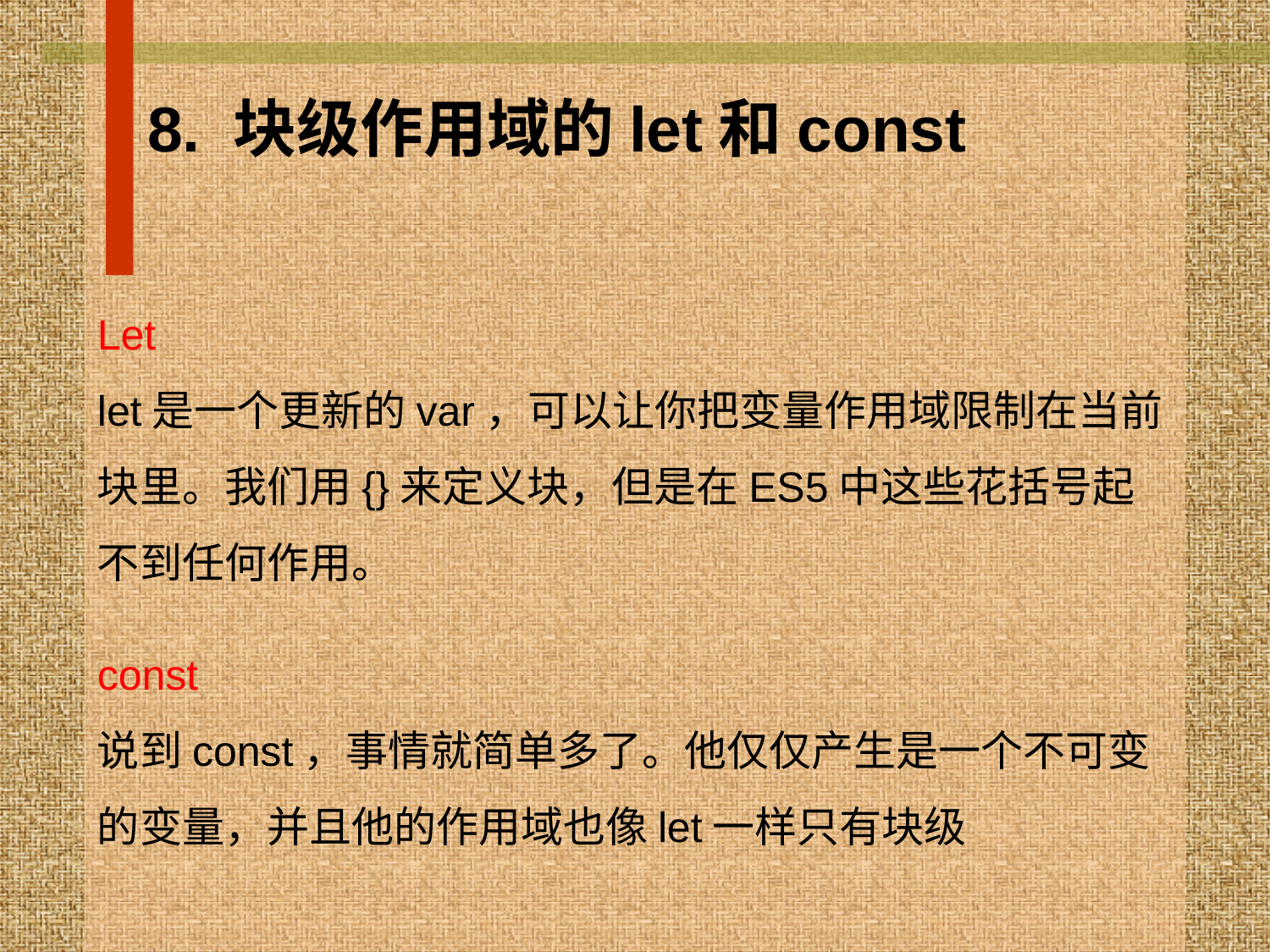

8. 块级作用域的let和const
Let
let是一个更新的var，可以让你把变量作用域限制在当前块里。我们用{}来定义块，但是在ES5中这些花括号起不到任何作用。
const
说到const，事情就简单多了。他仅仅产生是一个不可变的变量，并且他的作用域也像let一样只有块级